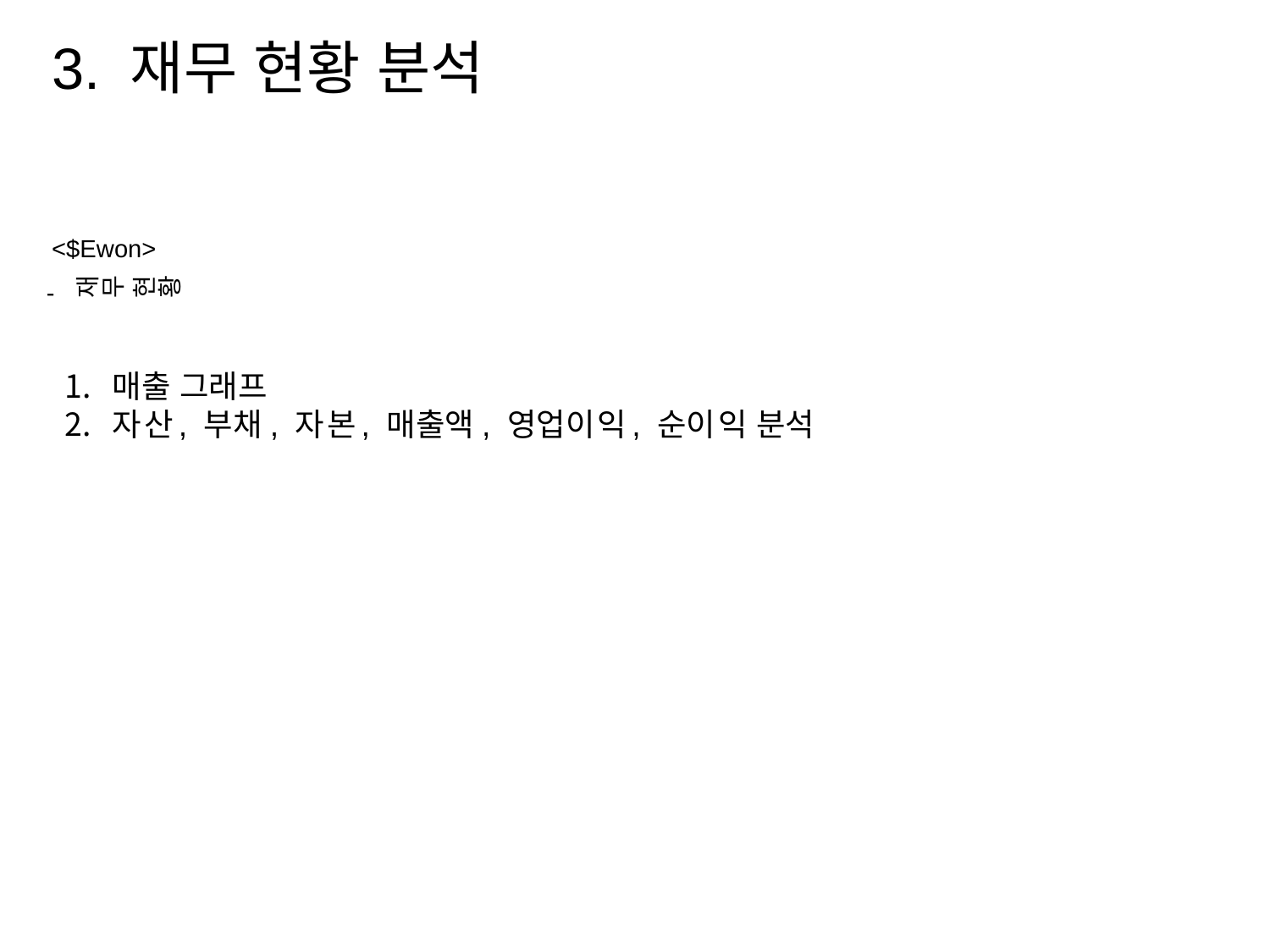

<$Ewon>
재무 현황

# 3. 재무 현황 분석
매출 그래프
자산, 부채, 자본, 매출액, 영업이익, 순이익 분석